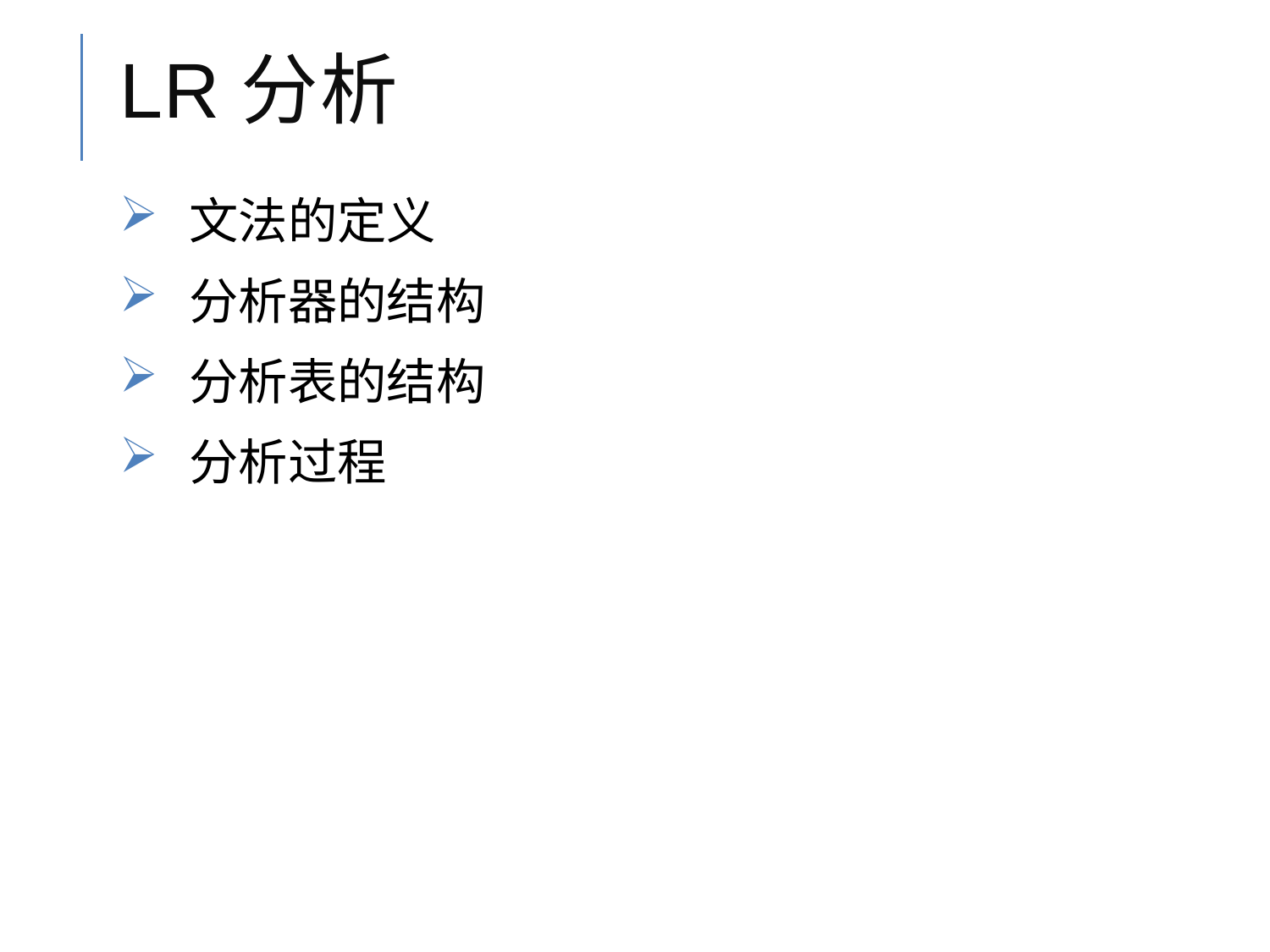

# LR分析
文法的定义
分析器的结构
分析表的结构
分析过程

25